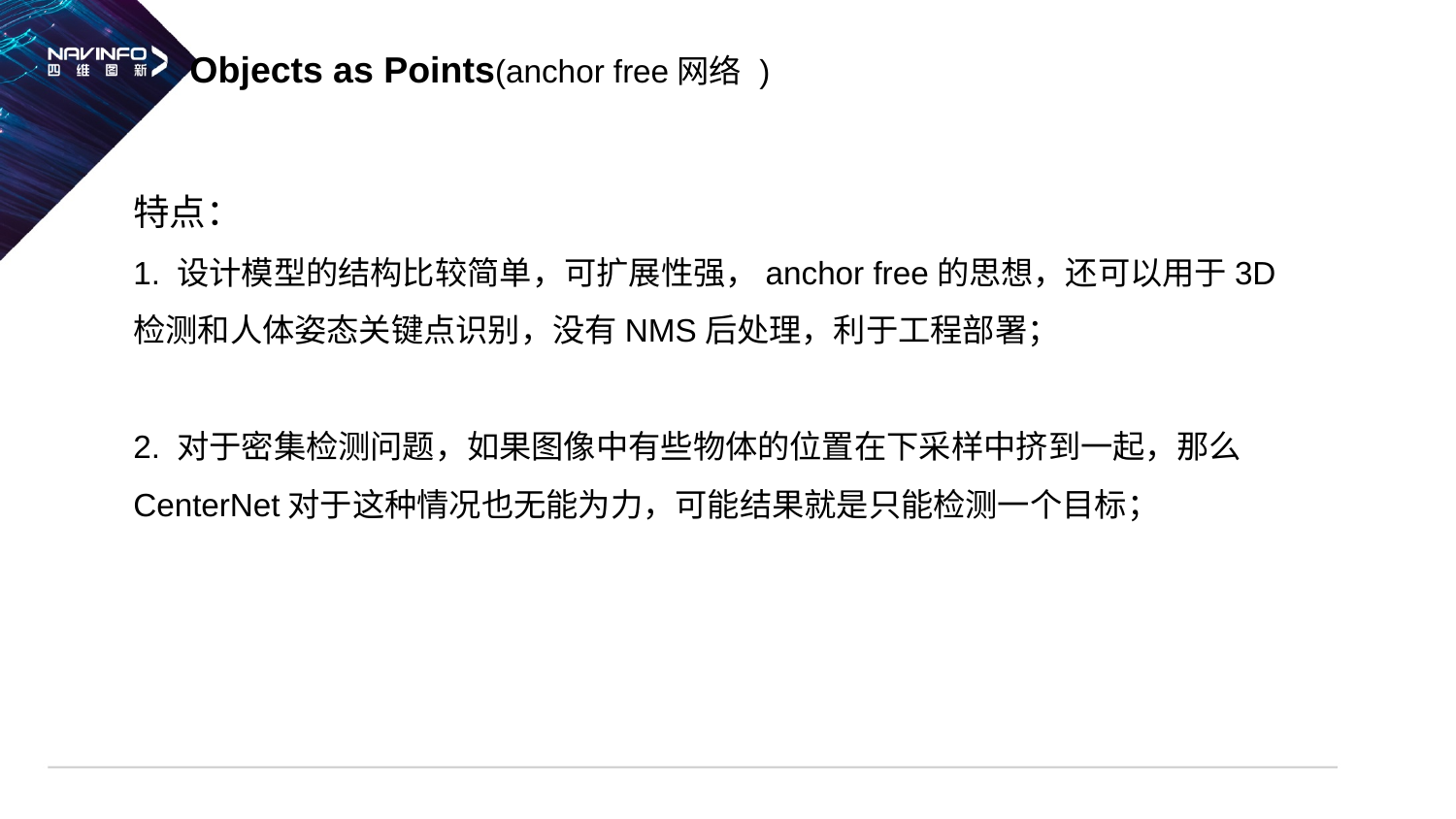

Objects as Points(anchor free网络 )

特点：
1. 设计模型的结构比较简单，可扩展性强，anchor free的思想，还可以用于3D检测和人体姿态关键点识别，没有NMS后处理，利于工程部署；

2. 对于密集检测问题，如果图像中有些物体的位置在下采样中挤到一起，那么CenterNet对于这种情况也无能为力，可能结果就是只能检测一个目标；